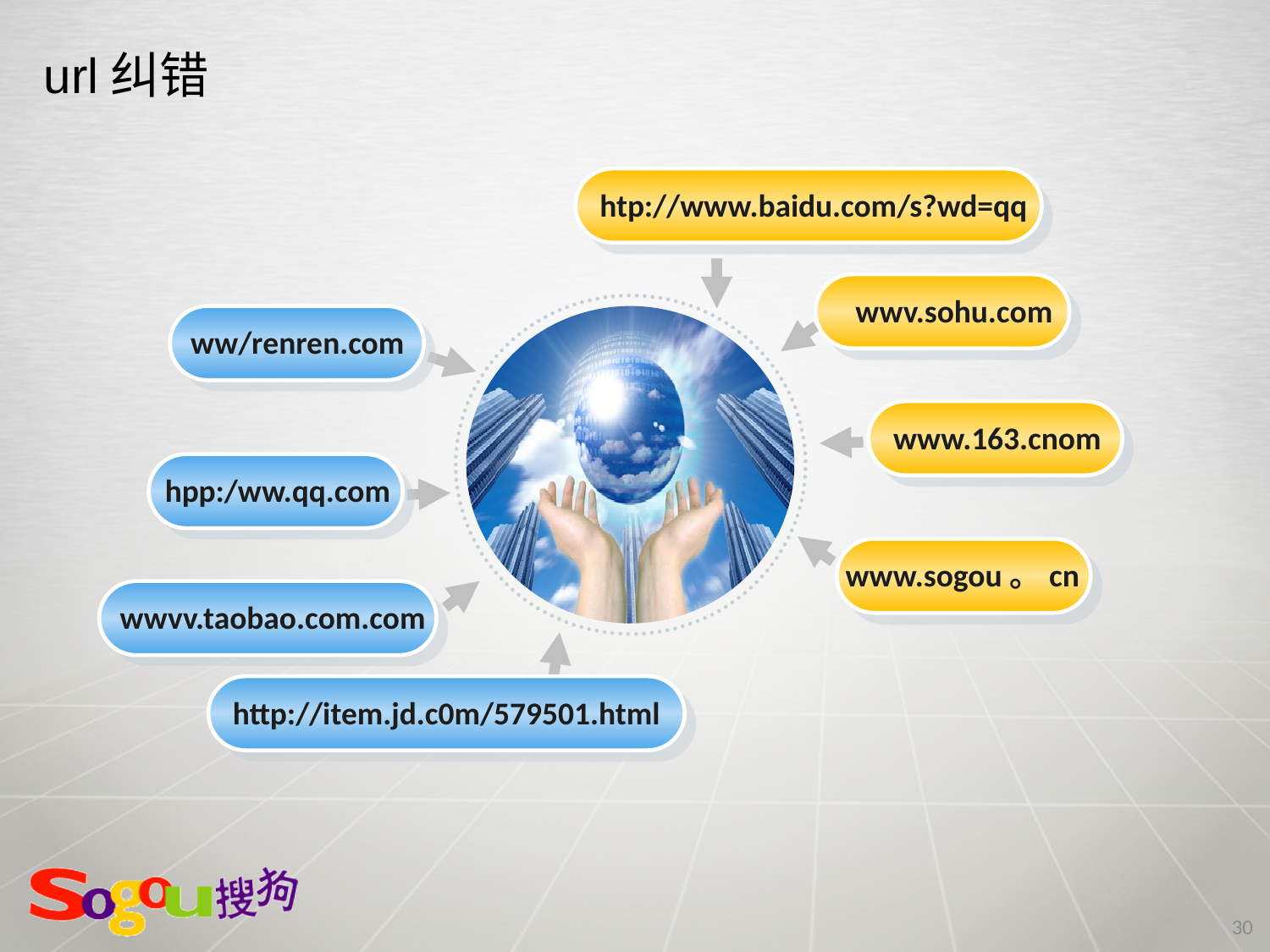

# url纠错

htp://www.baidu.com/s?wd=qq

wwv.sohu.com

ww/renren.com

www.163.cnom

hpp:/ww.qq.com

www.sogou。cn

wwvv.taobao.com.com

http://item.jd.c0m/579501.html
30